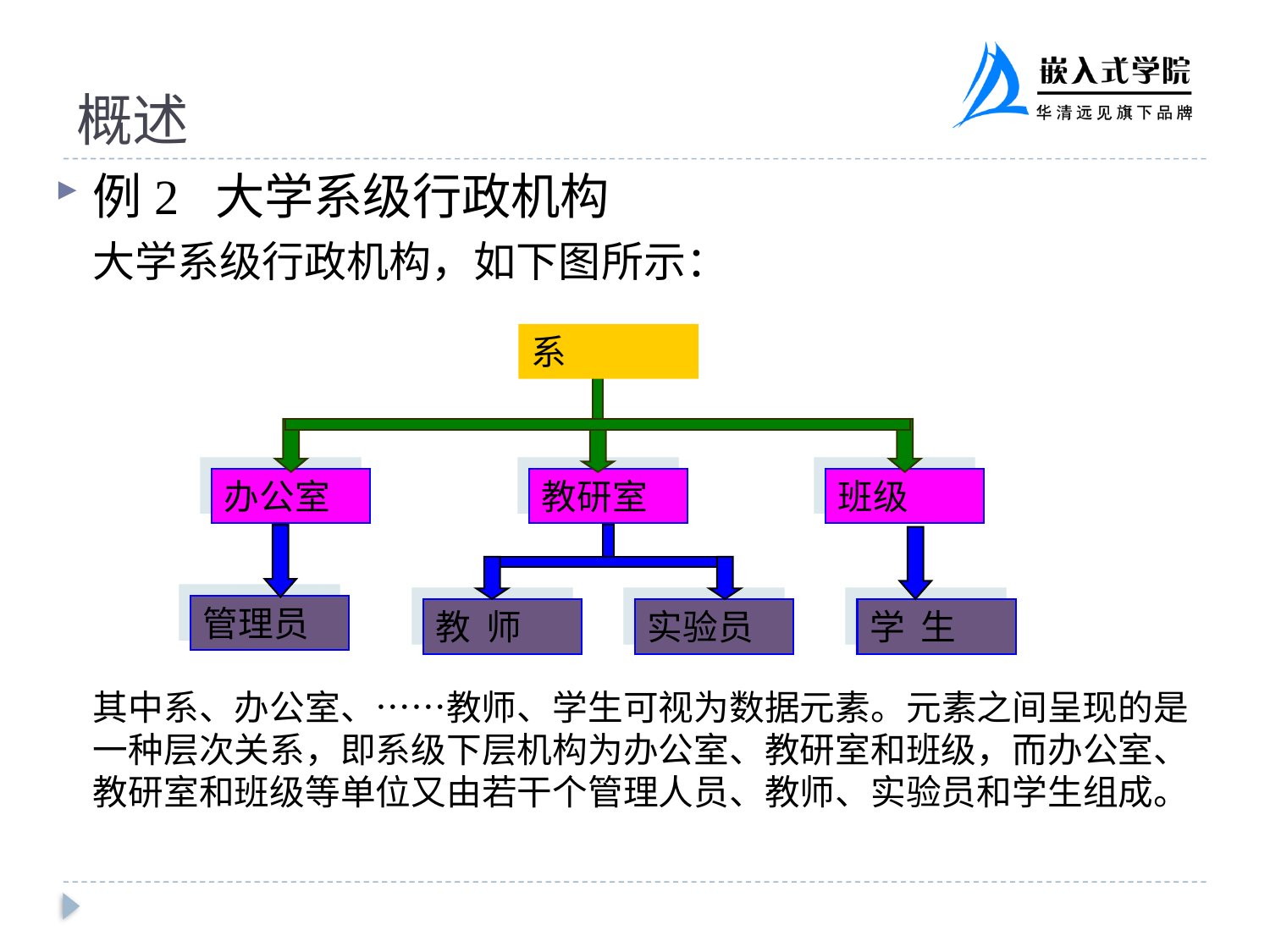

# 概述
例2  大学系级行政机构
	大学系级行政机构，如下图所示：

	其中系、办公室、……教师、学生可视为数据元素。元素之间呈现的是一种层次关系，即系级下层机构为办公室、教研室和班级，而办公室、教研室和班级等单位又由若干个管理人员、教师、实验员和学生组成。

系

办公室
教研室
班级

管理员
教  师
实验员
学  生
6